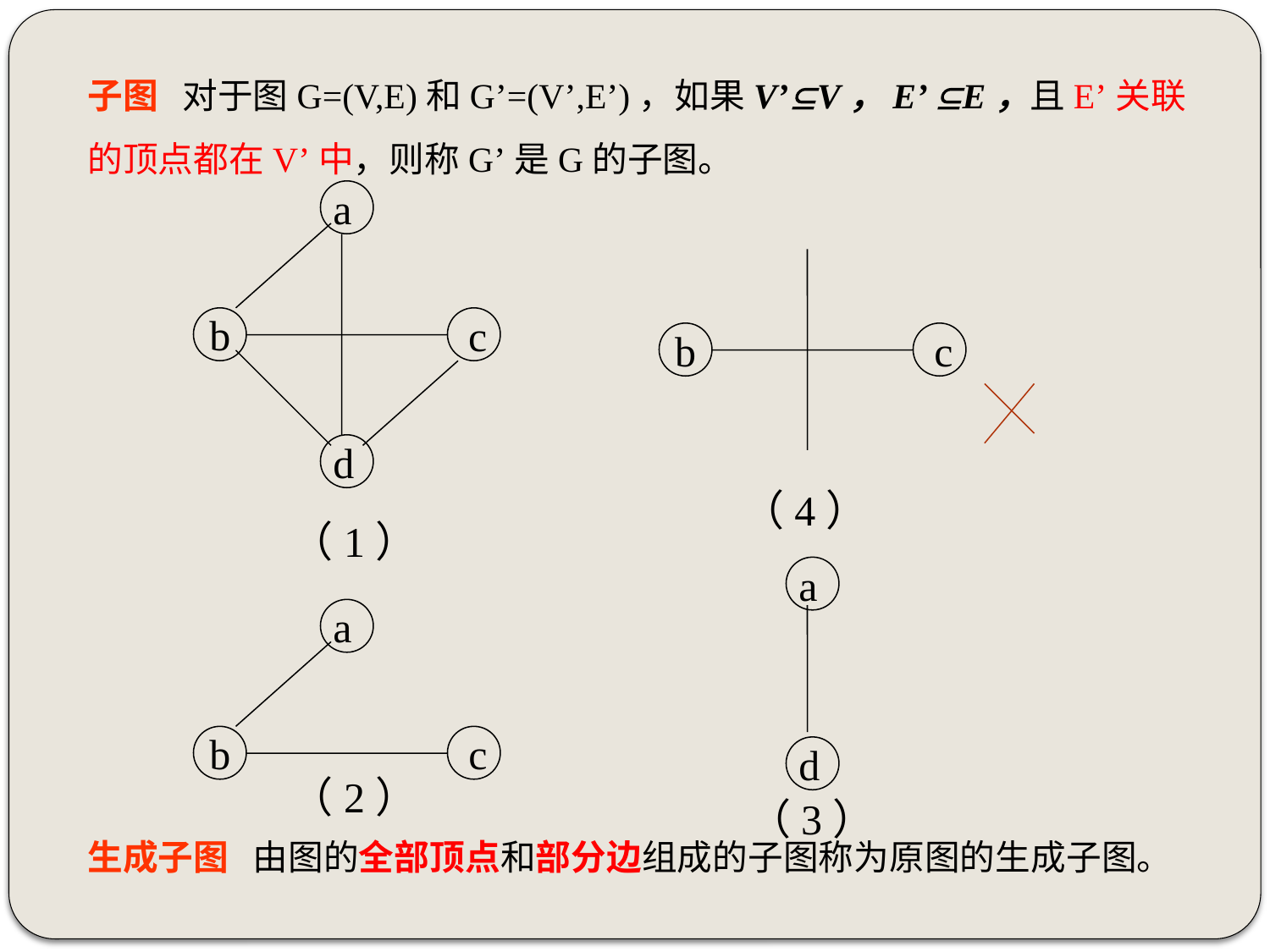

子图   对于图G=(V,E)和G’=(V’,E’)，如果V’⊆V，E’ ⊆E，且E’关联的顶点都在V’中，则称G’是G的子图。

生成子图   由图的全部顶点和部分边组成的子图称为原图的生成子图。

a

c
b

d

c
b

（4）
（1）
a

a

c
b

d

（2）
（3）